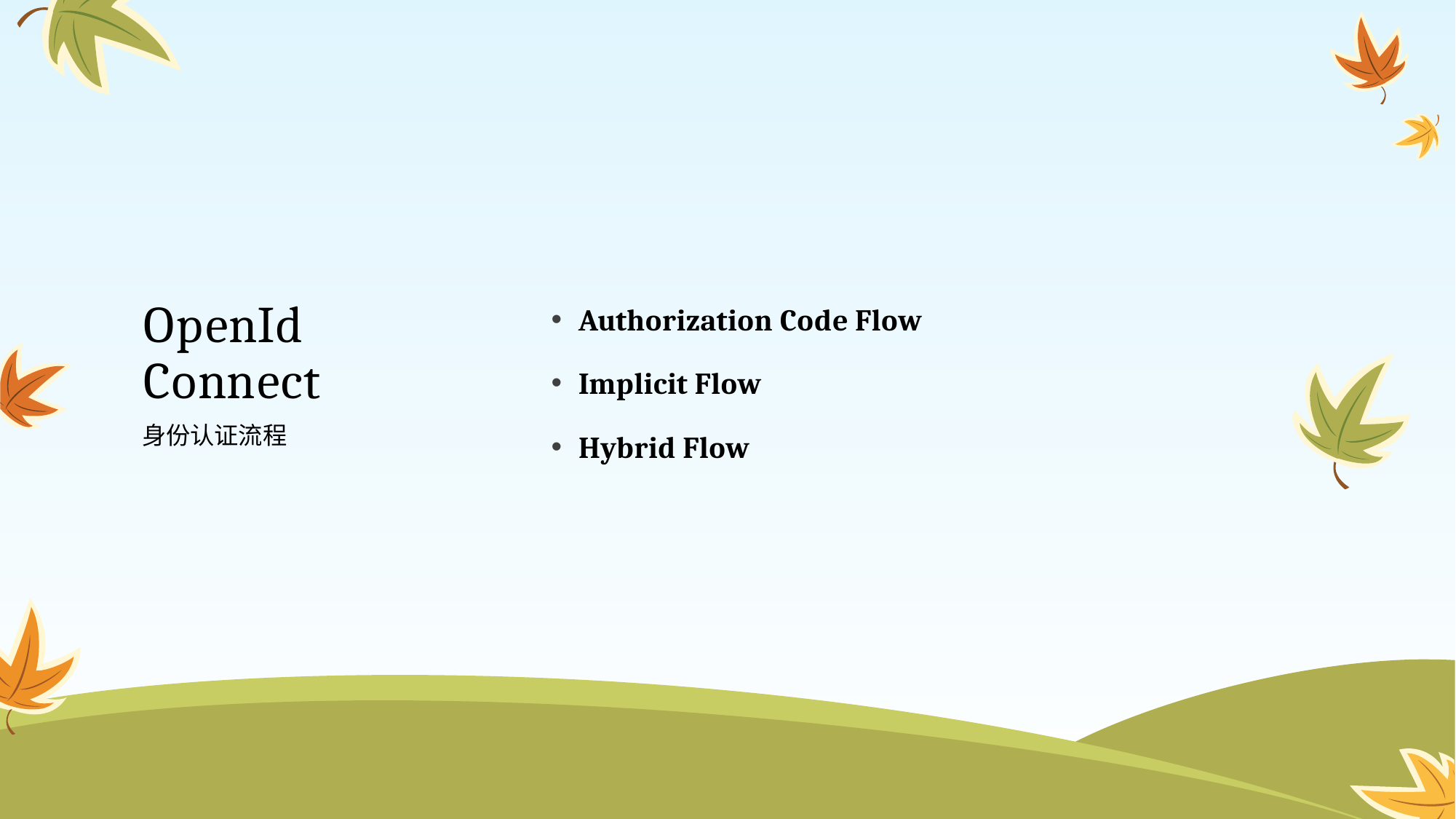

Authorization Code Flow
Implicit Flow
Hybrid Flow

# OpenId Connect
身份认证流程